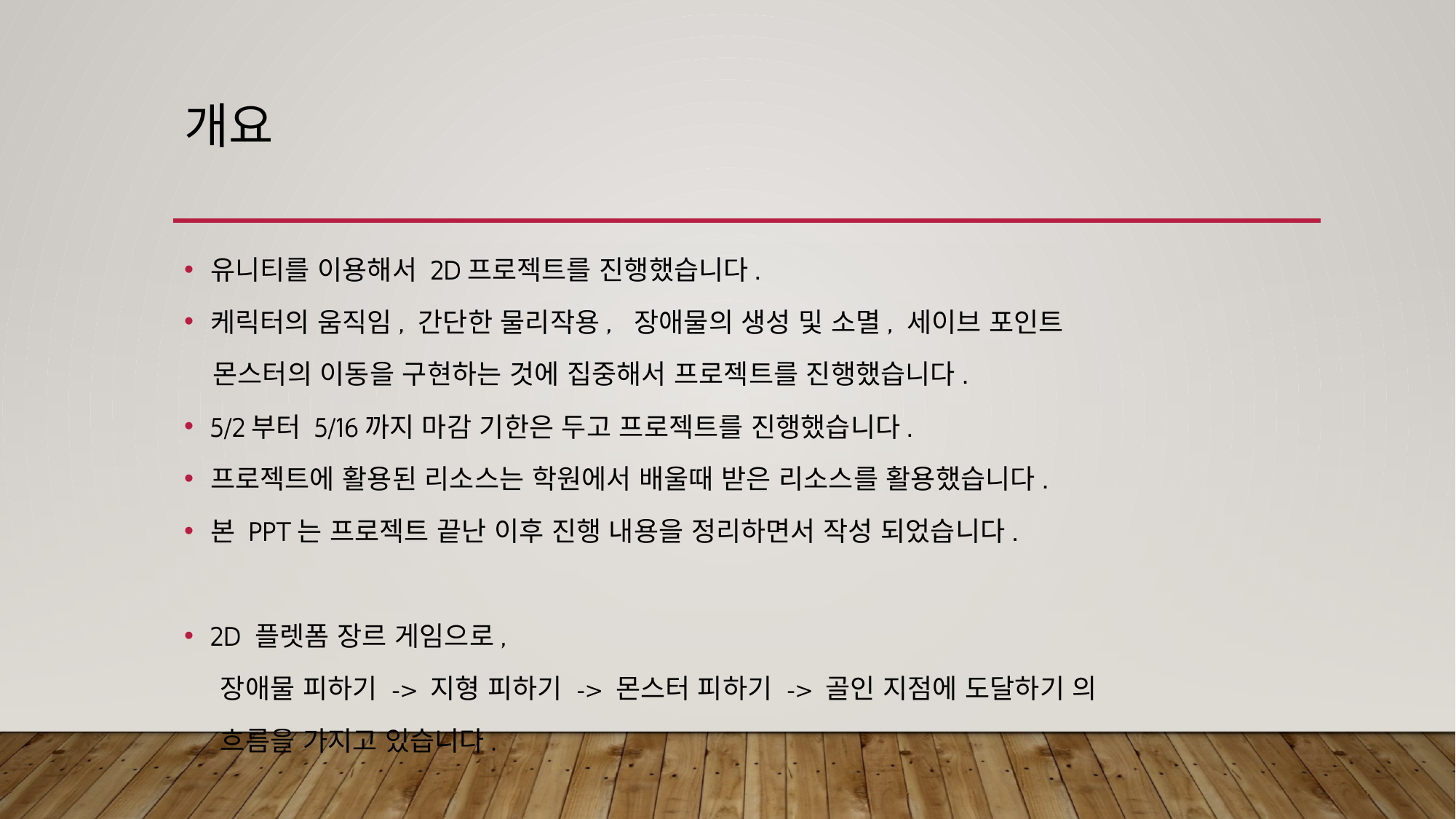

# 개요
유니티를 이용해서 2D프로젝트를 진행했습니다.
케릭터의 움직임, 간단한 물리작용,  장애물의 생성 및 소멸, 세이브 포인트
   몬스터의 이동을 구현하는 것에 집중해서 프로젝트를 진행했습니다.
5/2부터 5/16까지 마감 기한은 두고 프로젝트를 진행했습니다.
프로젝트에 활용된 리소스는 학원에서 배울때 받은 리소스를 활용했습니다.
본 PPT는 프로젝트 끝난 이후 진행 내용을 정리하면서 작성 되었습니다.

2D 플렛폼 장르 게임으로,
    장애물 피하기 -> 지형 피하기 -> 몬스터 피하기 -> 골인 지점에 도달하기 의
    흐름을 가지고 있습니다.